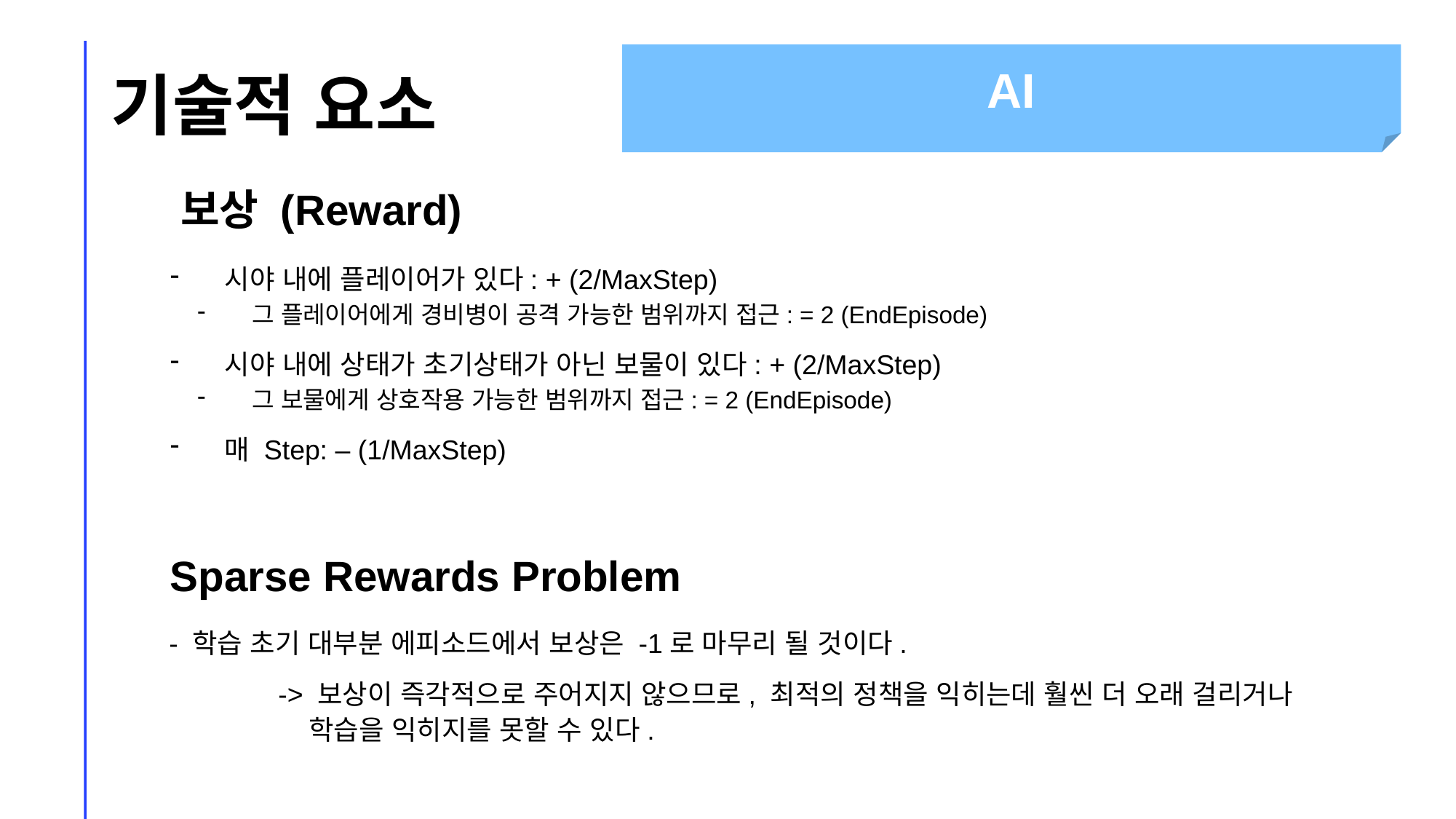

# 기술적 요소
AI
보상 (Reward)
시야 내에 플레이어가 있다: + (2/MaxStep)
그 플레이어에게 경비병이 공격 가능한 범위까지 접근: = 2 (EndEpisode)
시야 내에 상태가 초기상태가 아닌 보물이 있다: + (2/MaxStep)
그 보물에게 상호작용 가능한 범위까지 접근: = 2 (EndEpisode)
매 Step: – (1/MaxStep)
Sparse Rewards Problem
- 학습 초기 대부분 에피소드에서 보상은 -1로 마무리 될 것이다.
	-> 보상이 즉각적으로 주어지지 않으므로, 최적의 정책을 익히는데 훨씬 더 오래 걸리거나
	    학습을 익히지를 못할 수 있다.